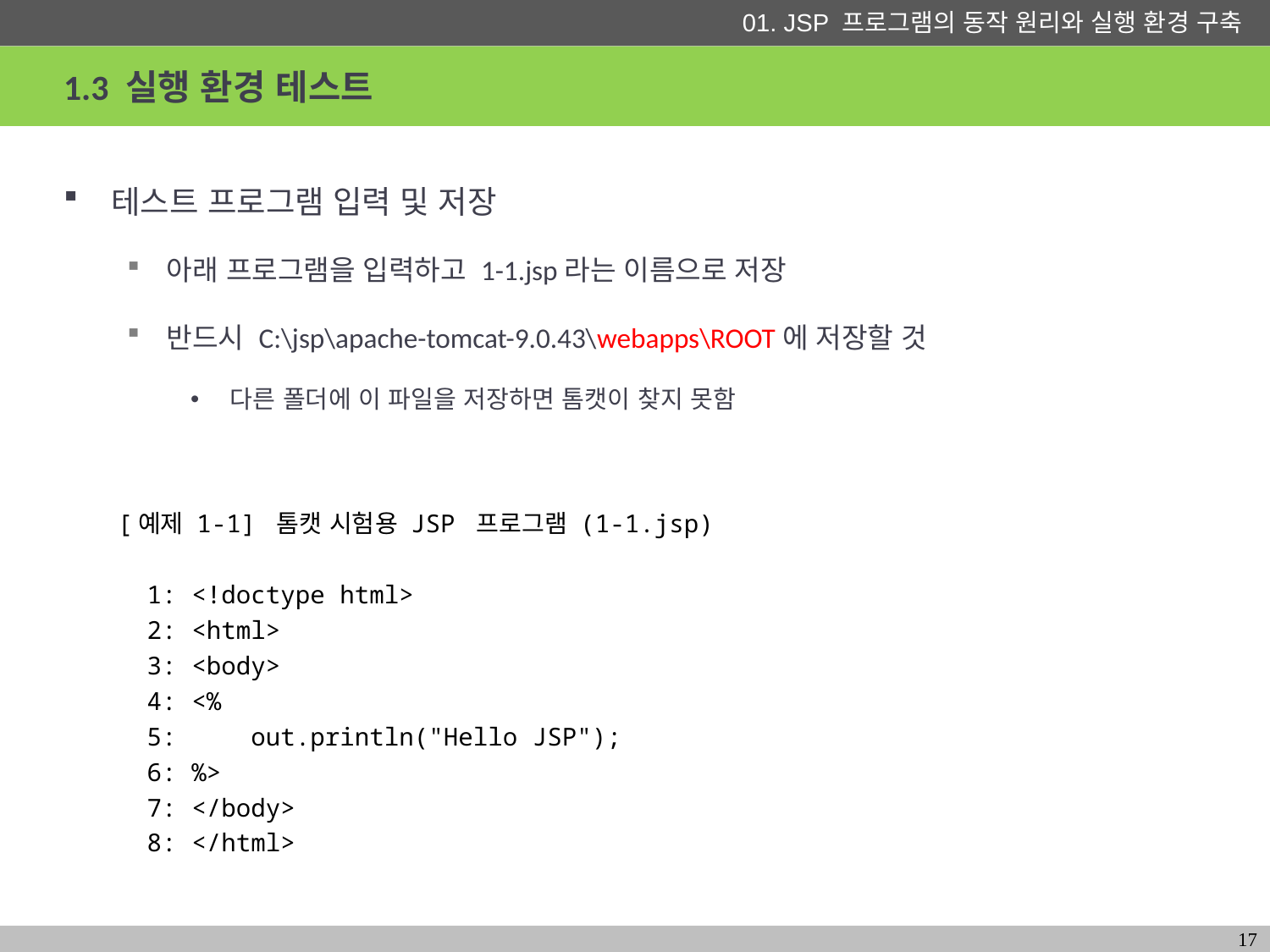

# 1.3 실행 환경 테스트
테스트 프로그램 입력 및 저장
아래 프로그램을 입력하고 1-1.jsp라는 이름으로 저장
반드시 C:\jsp\apache-tomcat-9.0.43\webapps\ROOT에 저장할 것
다른 폴더에 이 파일을 저장하면 톰캣이 찾지 못함

[예제 1-1] 톰캣 시험용 JSP 프로그램 (1-1.jsp)

  1: <!doctype html>
  2: <html>
  3: <body>
  4: <%
  5:     out.println("Hello JSP");
  6: %>
  7: </body>
  8: </html>
17